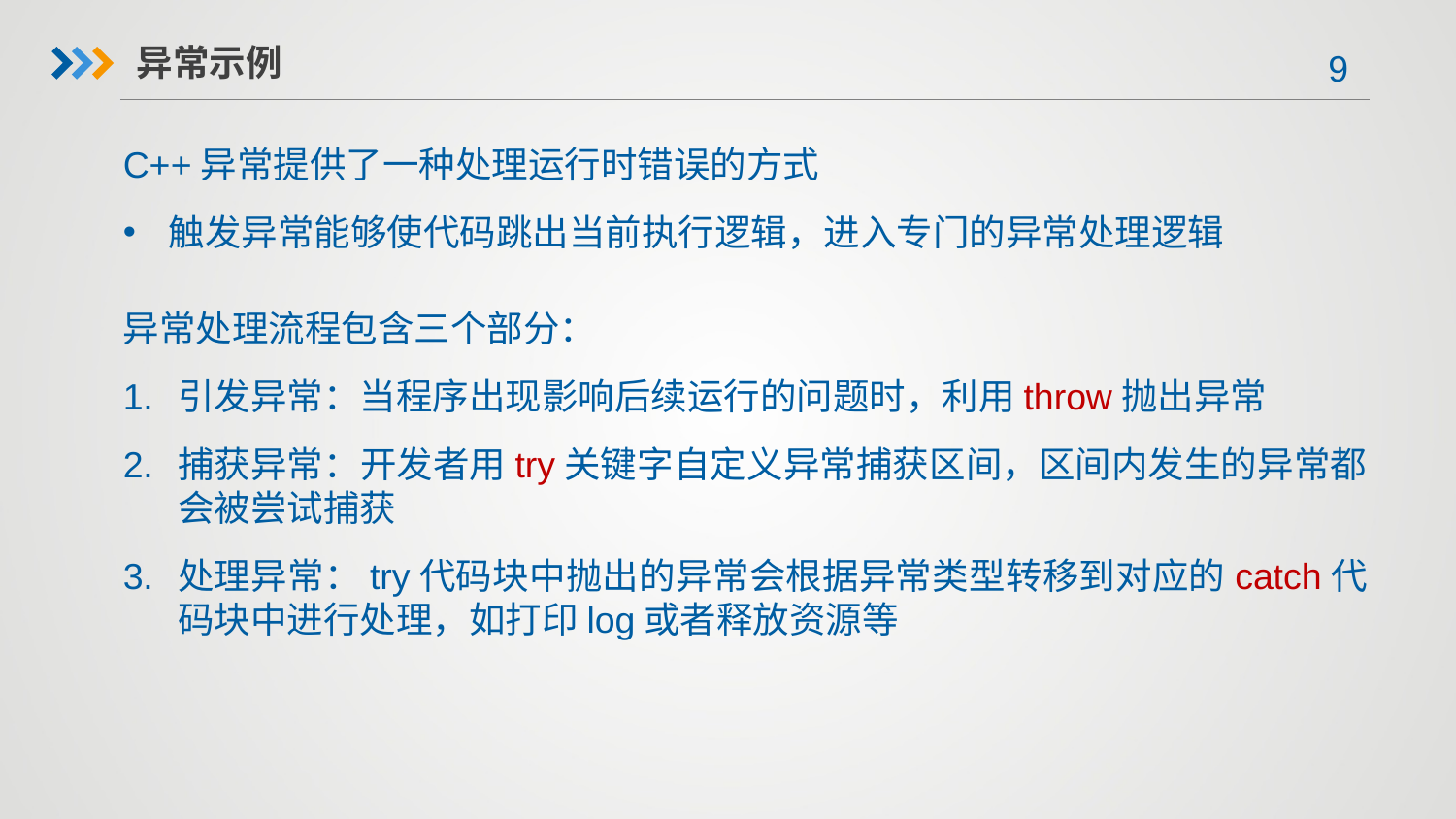

异常示例
C++异常提供了一种处理运行时错误的方式
触发异常能够使代码跳出当前执行逻辑，进入专门的异常处理逻辑
异常处理流程包含三个部分：
引发异常：当程序出现影响后续运行的问题时，利用throw抛出异常
捕获异常：开发者用try关键字自定义异常捕获区间，区间内发生的异常都会被尝试捕获
处理异常：try代码块中抛出的异常会根据异常类型转移到对应的catch代码块中进行处理，如打印log或者释放资源等